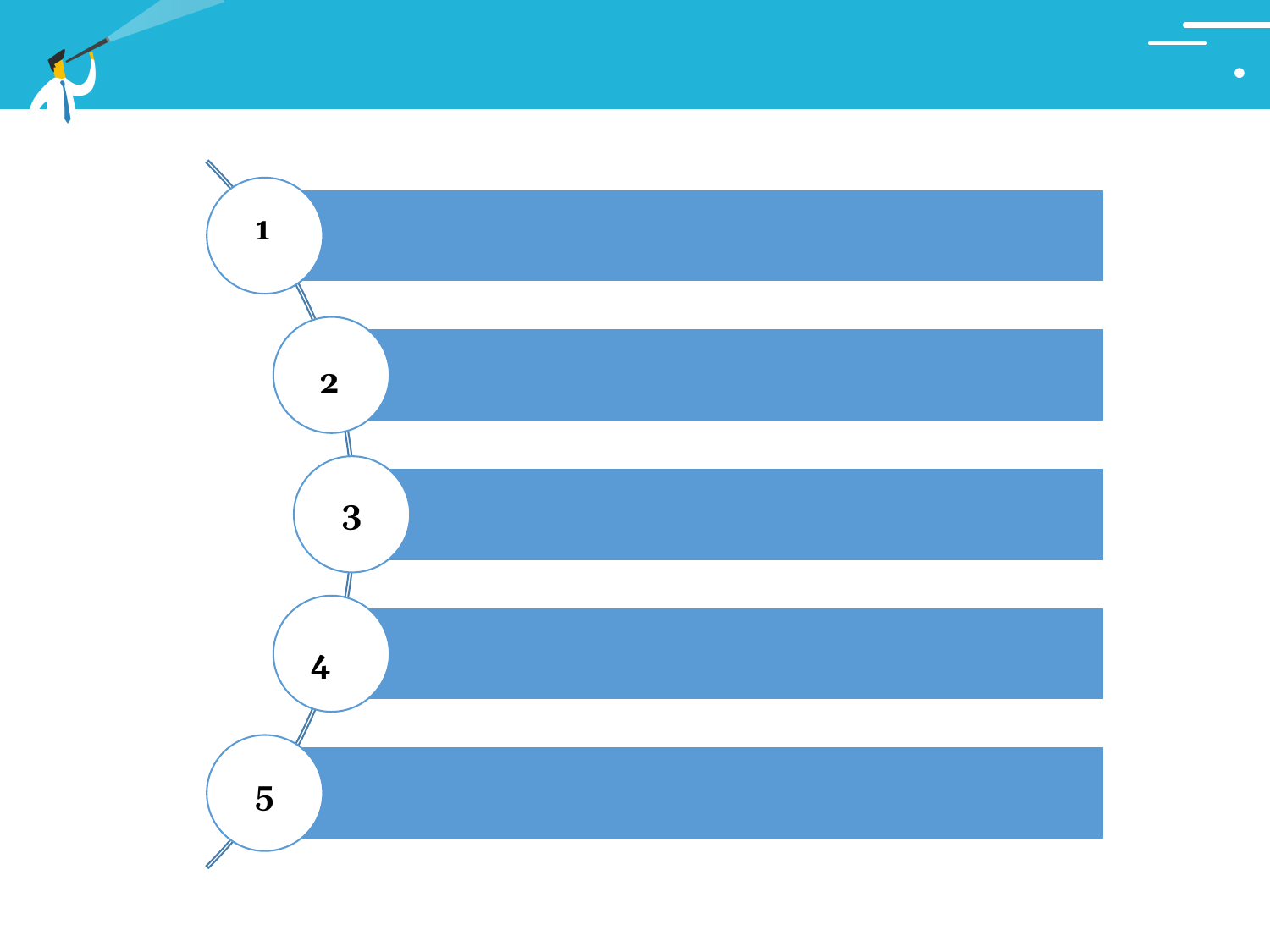

# 목차
『1과목』 Python 프로그래밍 기초
〃
〃
『2과목』 Python 데이터 전처리 기초
〃
1
2
3
4
5